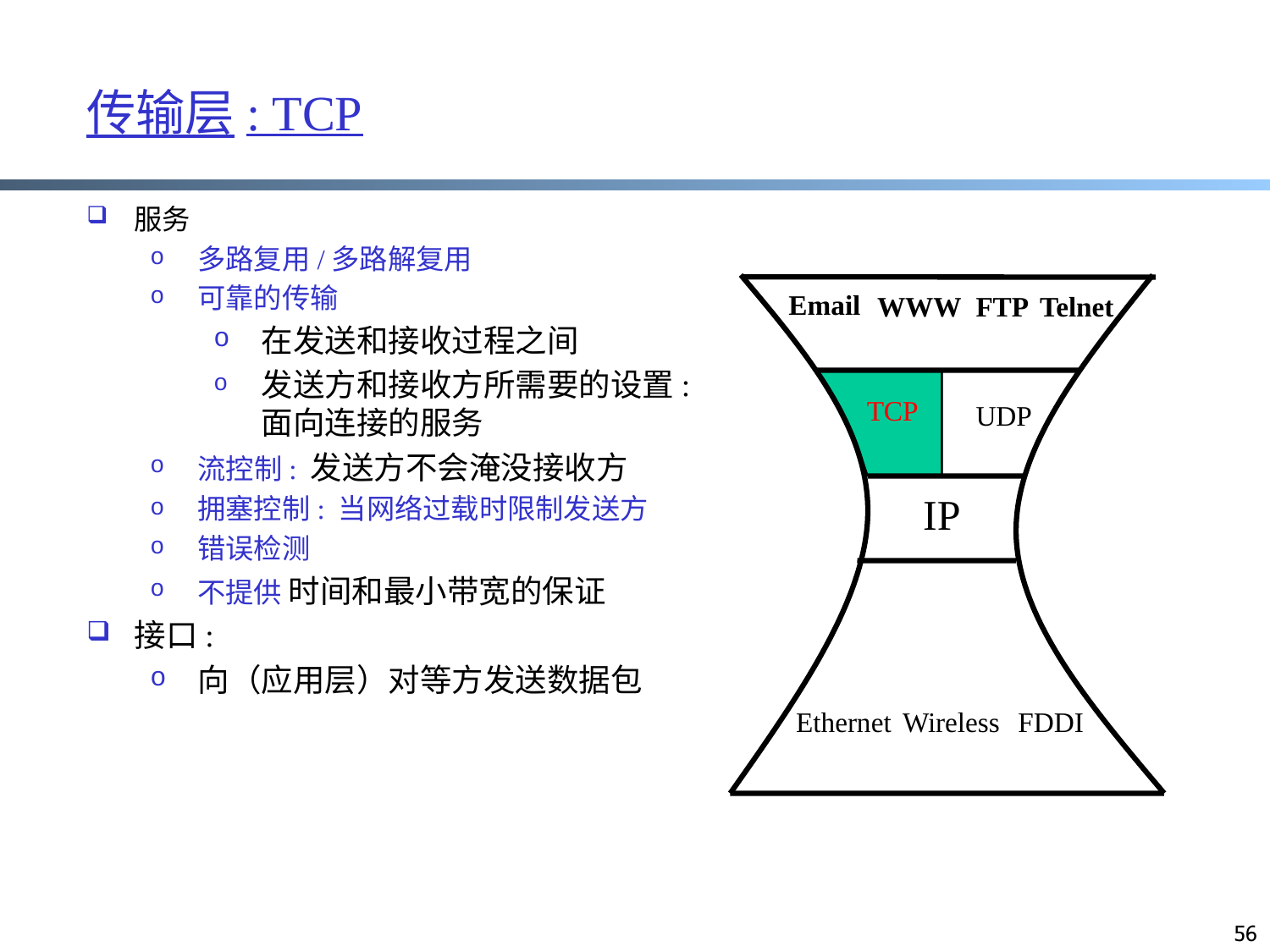

传输层: TCP
服务
多路复用/多路解复用
可靠的传输
在发送和接收过程之间
发送方和接收方所需要的设置: 面向连接的服务
流控制: 发送方不会淹没接收方
拥塞控制: 当网络过载时限制发送方
错误检测
不提供 时间和最小带宽的保证
接口:
向（应用层）对等方发送数据包

Email
WWW
FTP
Telnet

TCP
UDP

IP

Ethernet
Wireless
FDDI

56